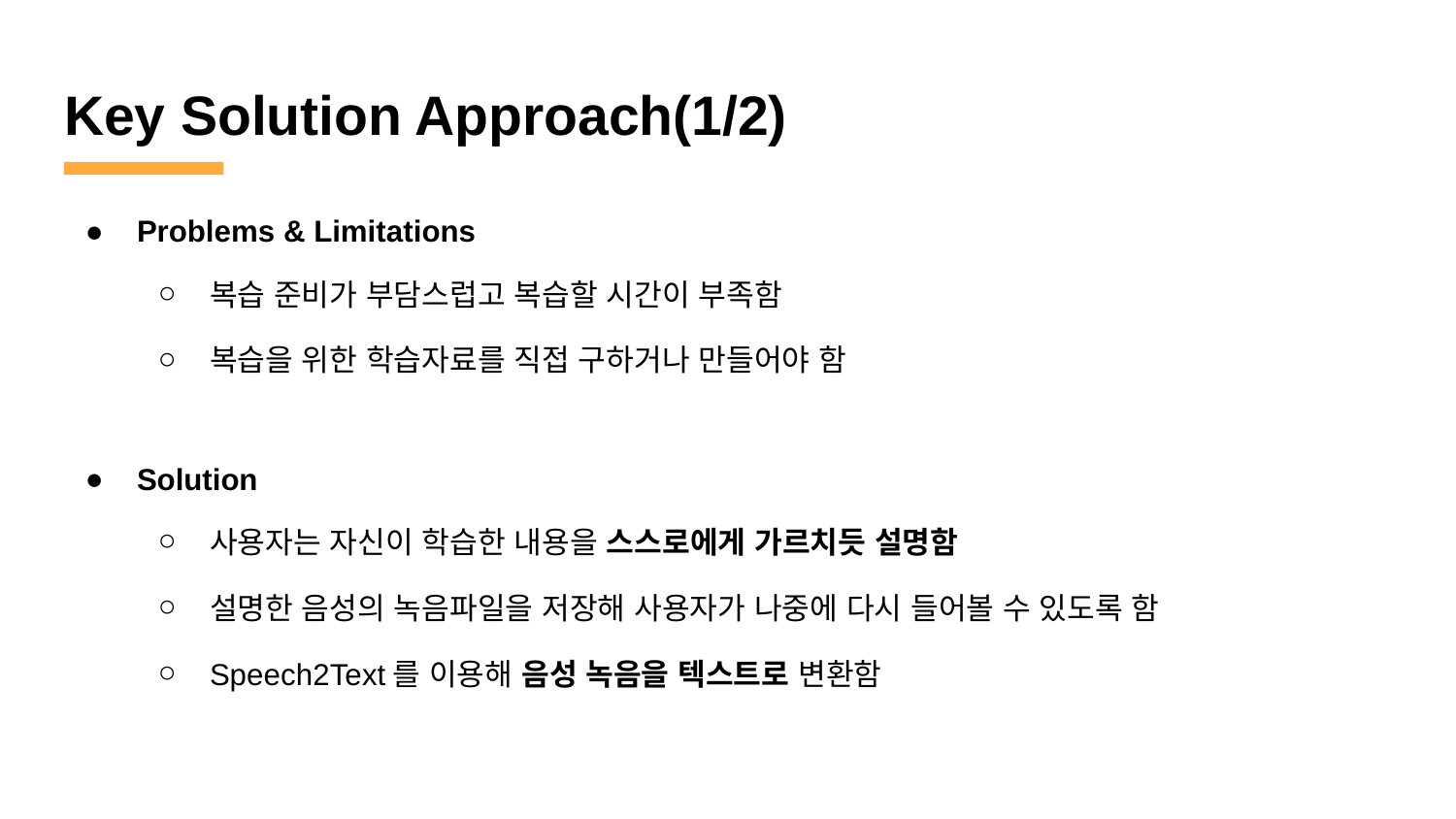

# Key Solution Approach(1/2)

Problems & Limitations
복습 준비가 부담스럽고 복습할 시간이 부족함
복습을 위한 학습자료를 직접 구하거나 만들어야 함
Solution
사용자는 자신이 학습한 내용을 스스로에게 가르치듯 설명함
설명한 음성의 녹음파일을 저장해 사용자가 나중에 다시 들어볼 수 있도록 함
Speech2Text를 이용해 음성 녹음을 텍스트로 변환함